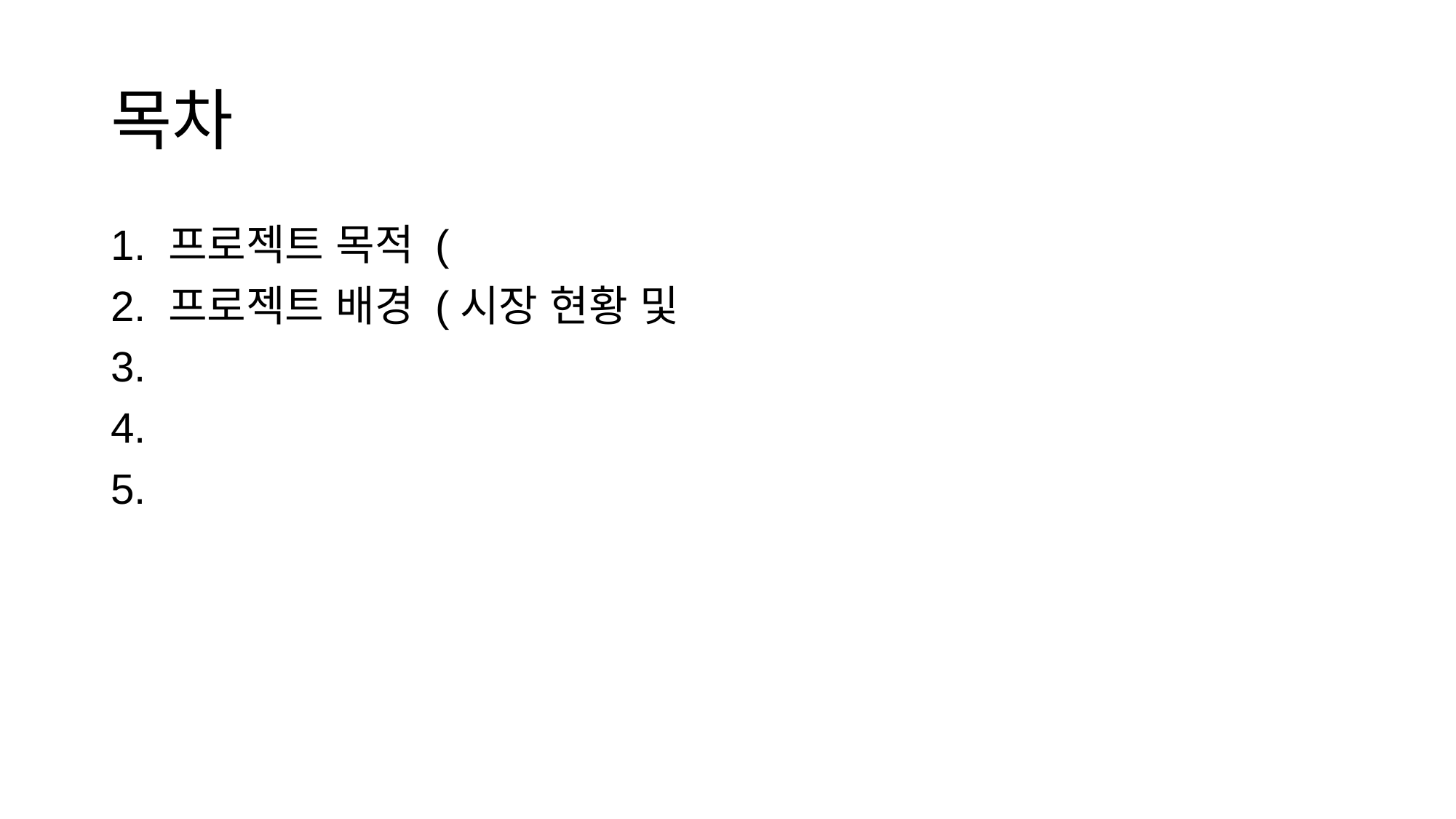

# 목차
1. 프로젝트 목적 (
2. 프로젝트 배경 (시장 현황 및
3.
4.
5.